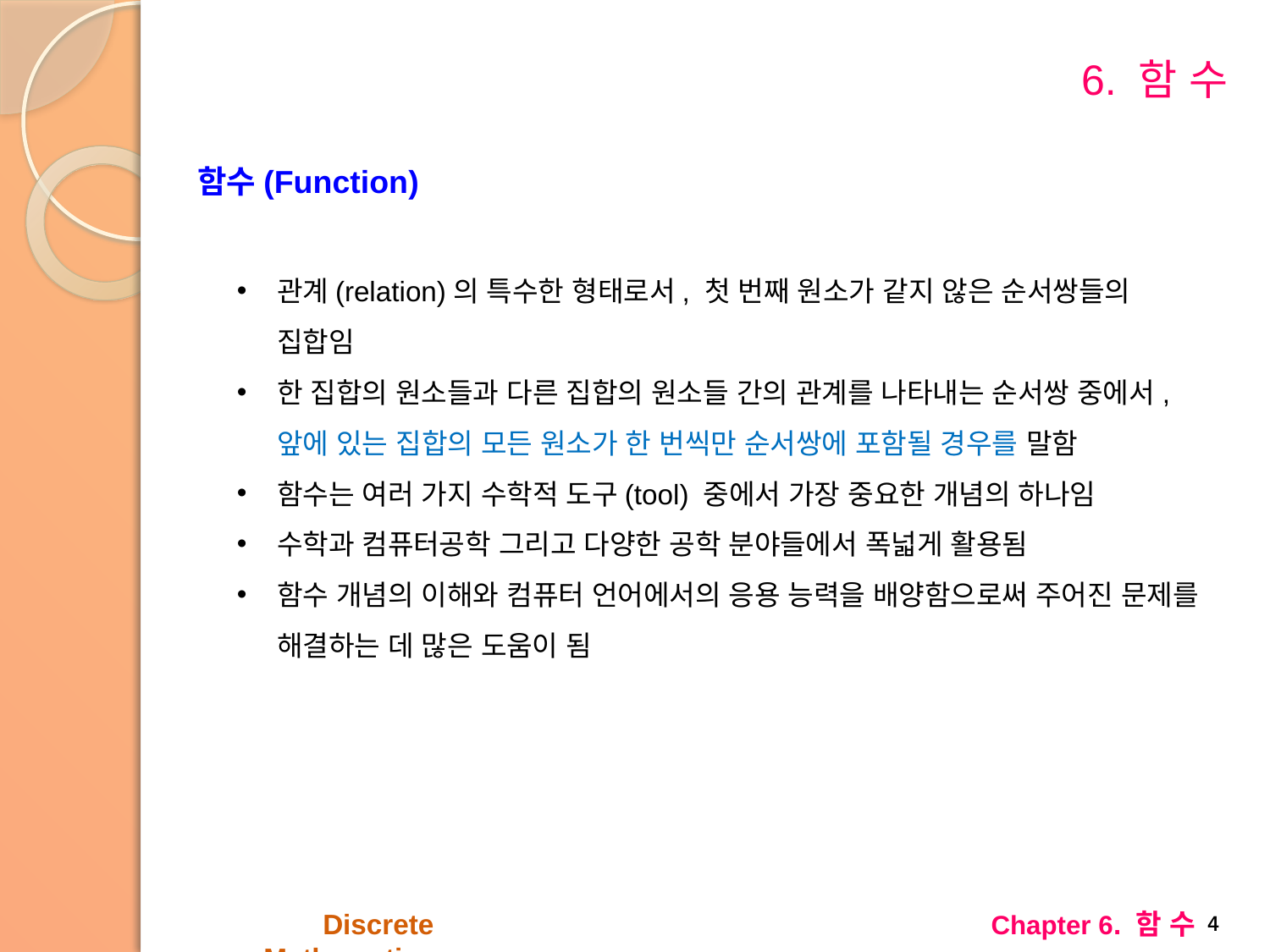

# 6. 함 수
함수(Function)

관계(relation)의 특수한 형태로서, 첫 번째 원소가 같지 않은 순서쌍들의 집합임
한 집합의 원소들과 다른 집합의 원소들 간의 관계를 나타내는 순서쌍 중에서, 앞에 있는 집합의 모든 원소가 한 번씩만 순서쌍에 포함될 경우를 말함
함수는 여러 가지 수학적 도구(tool) 중에서 가장 중요한 개념의 하나임
수학과 컴퓨터공학 그리고 다양한 공학 분야들에서 폭넓게 활용됨
함수 개념의 이해와 컴퓨터 언어에서의 응용 능력을 배양함으로써 주어진 문제를 해결하는 데 많은 도움이 됨
Discrete Mathematics
Chapter 6. 함 수
4